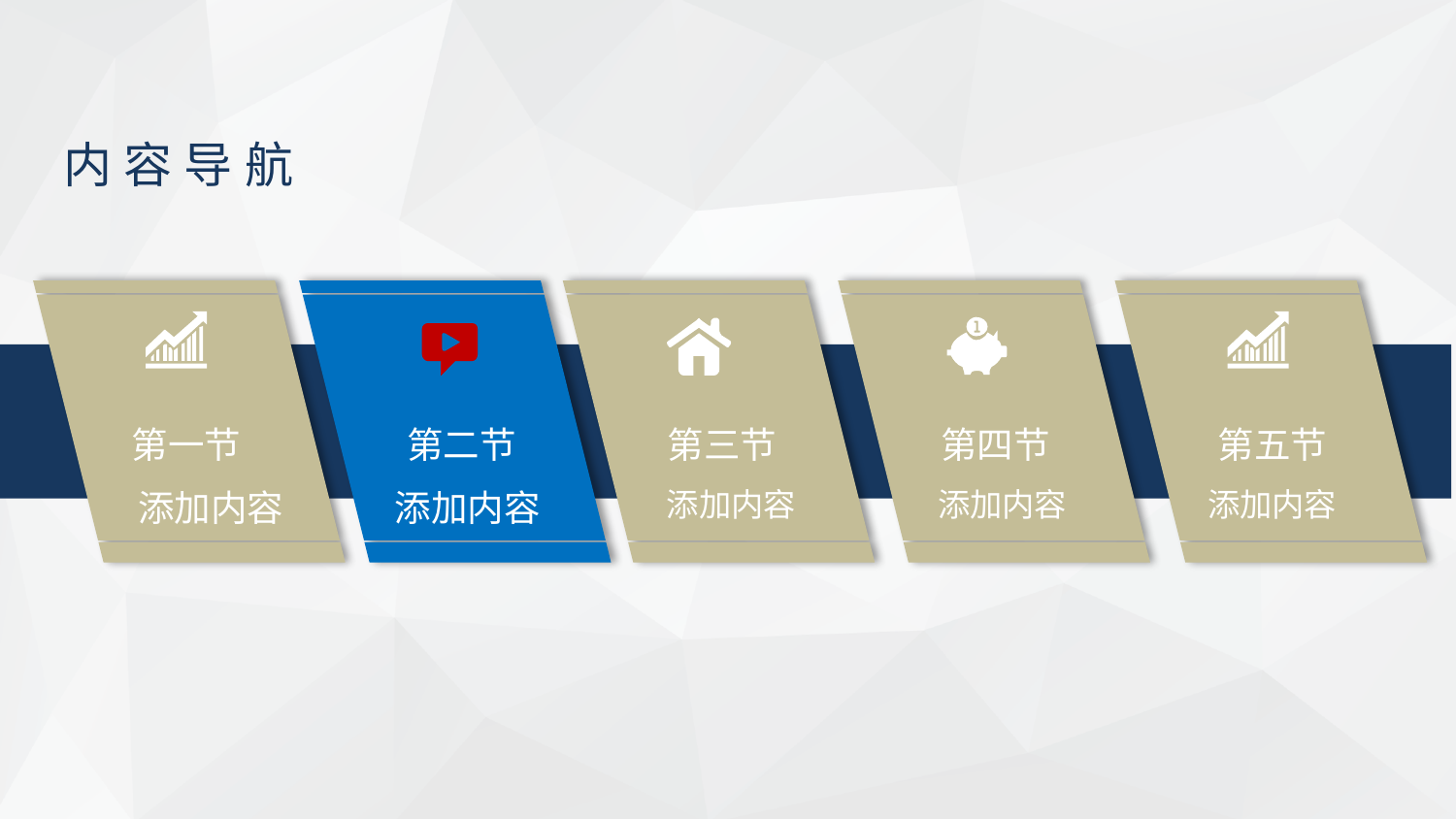

内容导航

第一节
第二节
第三节
第四节
第五节
添加内容
添加内容
添加内容
添加内容
添加内容